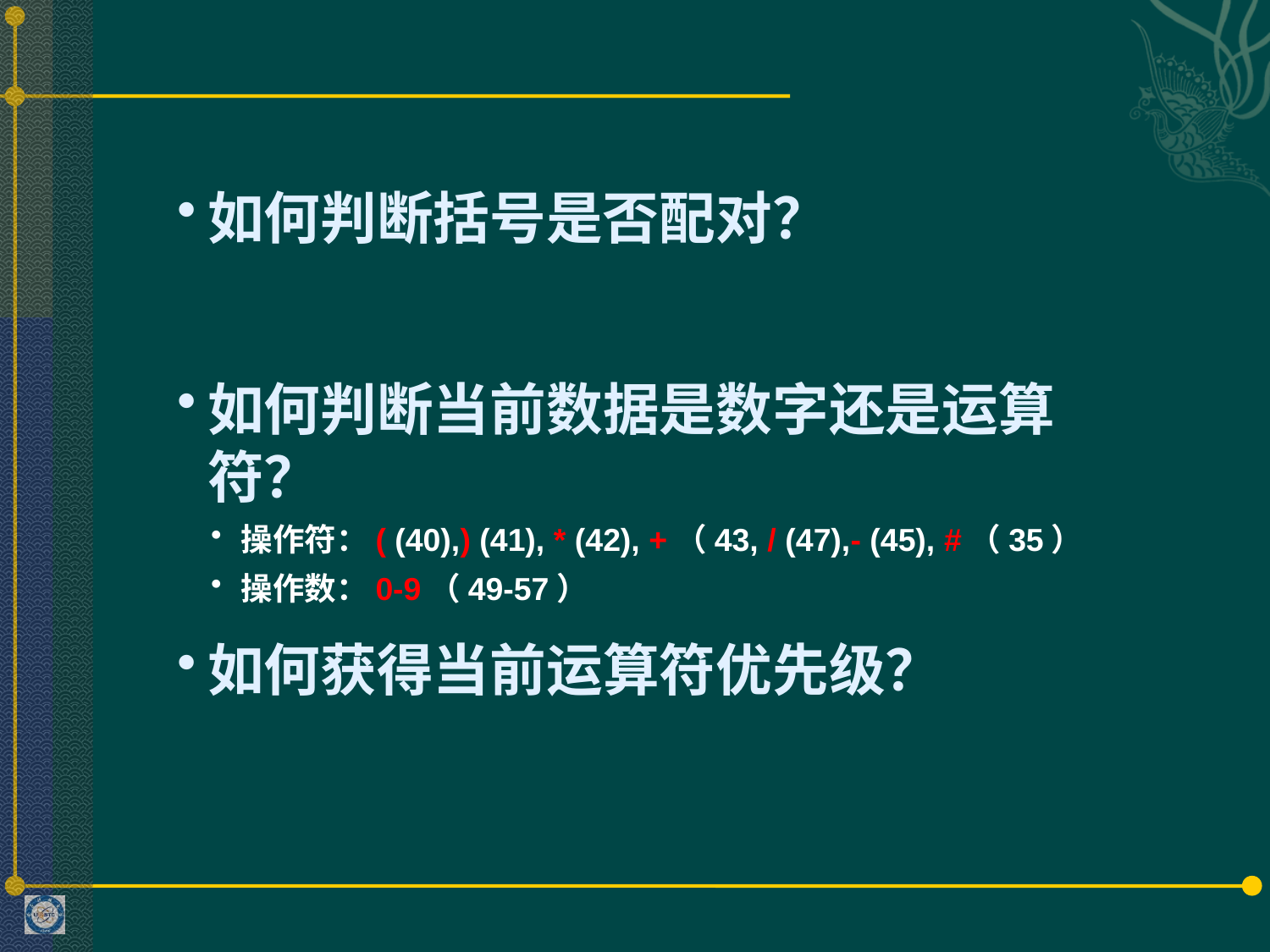

如何判断括号是否配对？

如何判断当前数据是数字还是运算符？
操作符：( (40),) (41), * (42), +（43, / (47),- (45), #（35）
操作数：0-9（49-57）
如何获得当前运算符优先级？